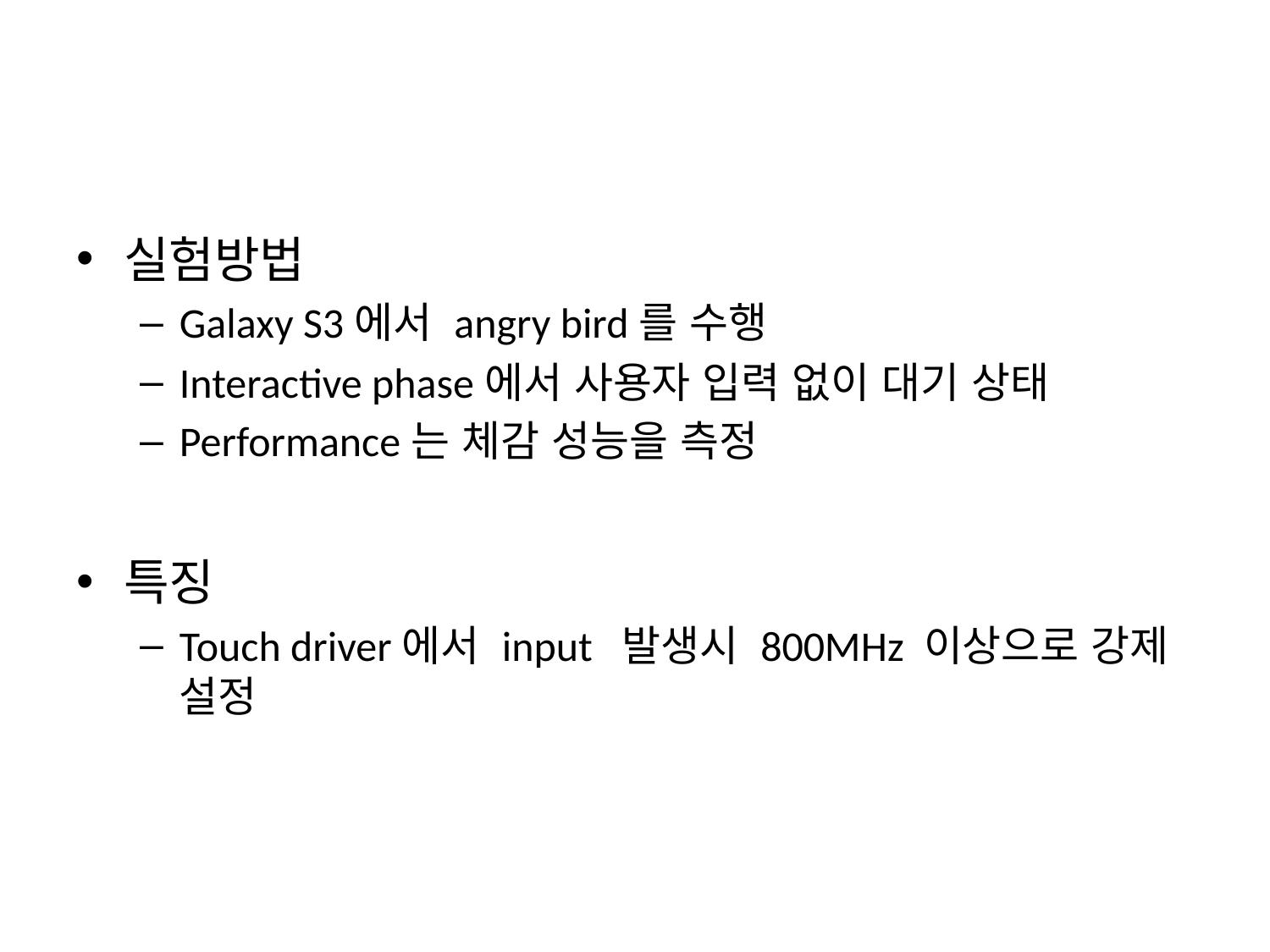

#
실험방법
Galaxy S3에서 angry bird를 수행
Interactive phase에서 사용자 입력 없이 대기 상태
Performance는 체감 성능을 측정

특징
Touch driver에서 input  발생시 800MHz 이상으로 강제 설정